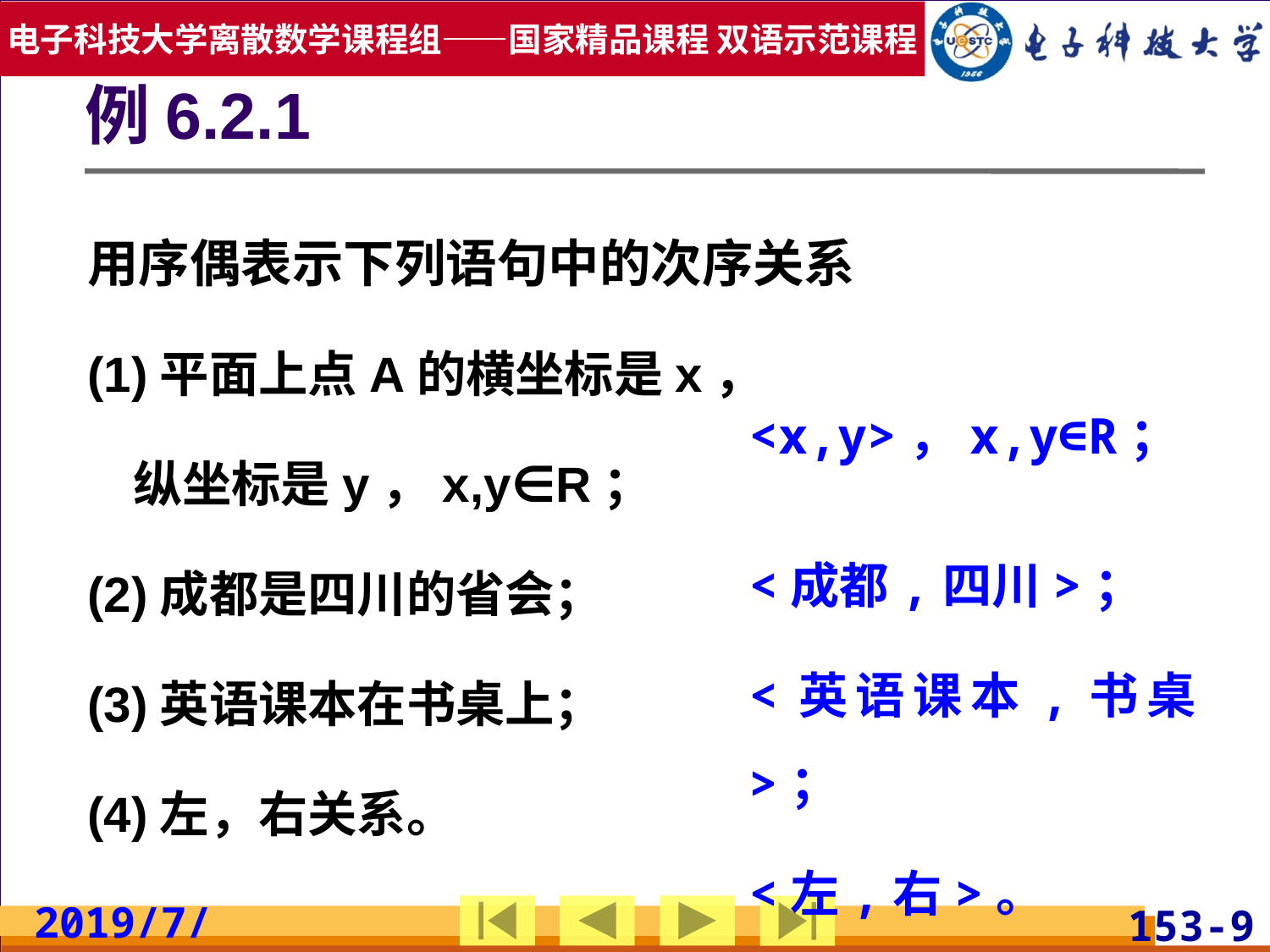

# 例6.2.1
用序偶表示下列语句中的次序关系
(1)平面上点A的横坐标是x，
   纵坐标是y，x,y∈R；
(2)成都是四川的省会；
(3)英语课本在书桌上；
(4)左，右关系。
<x,y>，x,y∈R；
<成都,四川>；
<英语课本,书桌>；
<左,右>。
2019/7/3